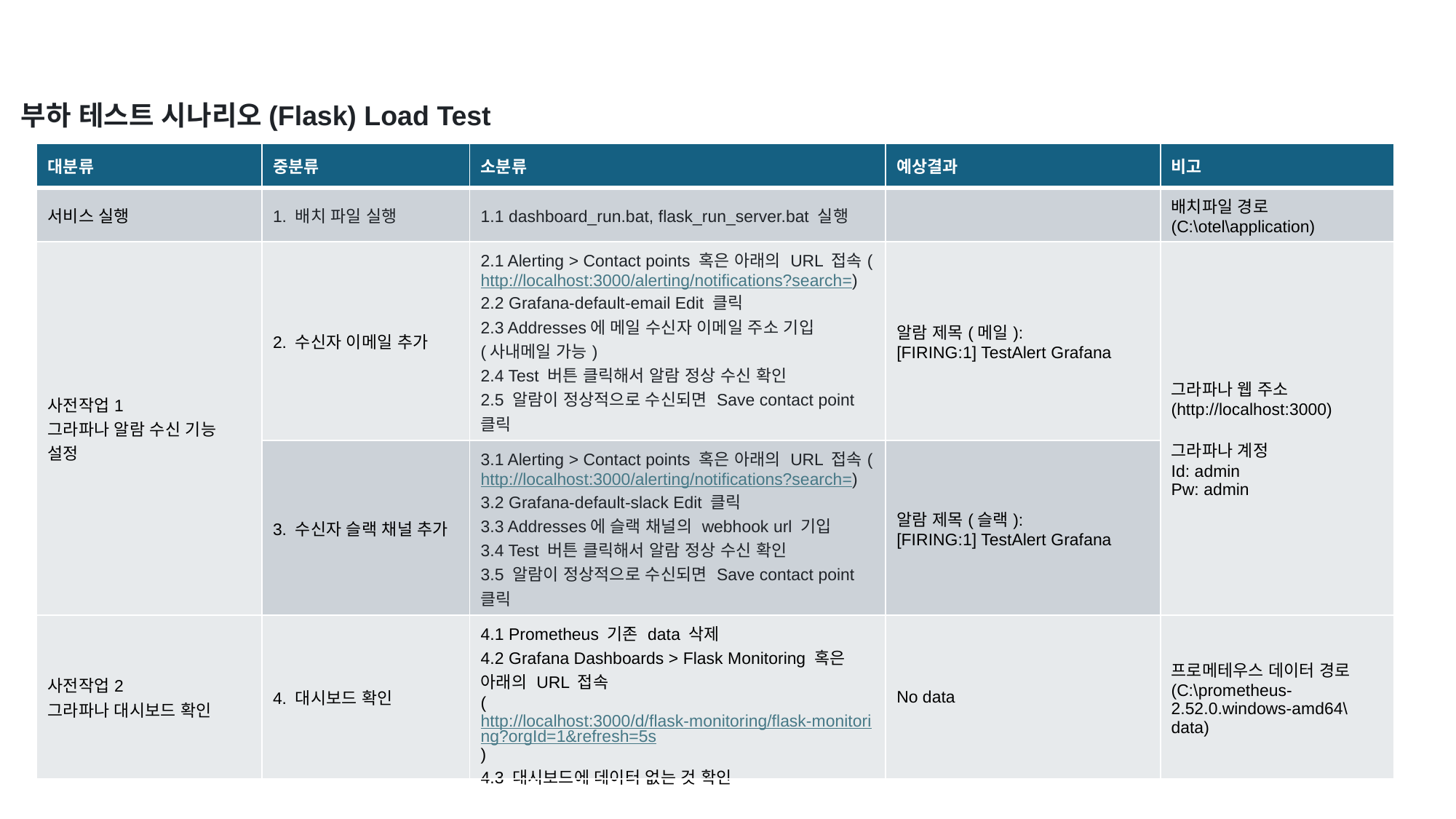

부하 테스트 시나리오(Flask) Load Test
| 대분류 | 중분류 | 소분류 | 예상결과 | 비고 |
| --- | --- | --- | --- | --- |
| 서비스 실행 | 1. 배치 파일 실행 | 1.1 dashboard\_run.bat, flask\_run\_server.bat 실행 |  | 배치파일 경로 (C:\otel\application) |
| 사전작업1 그라파나 알람 수신 기능 설정 | 2. 수신자 이메일 추가 | 2.1 Alerting > Contact points 혹은 아래의 URL 접속(http://localhost:3000/alerting/notifications?search=) 2.2 Grafana-default-email Edit 클릭 2.3 Addresses에 메일 수신자 이메일 주소 기입 (사내메일 가능) 2.4 Test 버튼 클릭해서 알람 정상 수신 확인 2.5 알람이 정상적으로 수신되면 Save contact point 클릭 | 알람 제목(메일): [FIRING:1] TestAlert Grafana | 그라파나 웹 주소 (http://localhost:3000) 그라파나 계정 Id: admin Pw: admin |
|  | 3. 수신자 슬랙 채널 추가 | 3.1 Alerting > Contact points 혹은 아래의 URL 접속(http://localhost:3000/alerting/notifications?search=) 3.2 Grafana-default-slack Edit 클릭 3.3 Addresses에 슬랙 채널의 webhook url 기입 3.4 Test 버튼 클릭해서 알람 정상 수신 확인 3.5 알람이 정상적으로 수신되면 Save contact point 클릭 | 알람 제목(슬랙): [FIRING:1] TestAlert Grafana |  |
| 사전작업2 그라파나 대시보드 확인 | 4. 대시보드 확인 | 4.1 Prometheus 기존 data 삭제 4.2 Grafana Dashboards > Flask Monitoring 혹은 아래의 URL 접속 (http://localhost:3000/d/flask-monitoring/flask-monitoring?orgId=1&refresh=5s) 4.3 대시보드에 데이터 없는 것 확인 | No data | 프로메테우스 데이터 경로 (C:\prometheus-2.52.0.windows-amd64\data) |